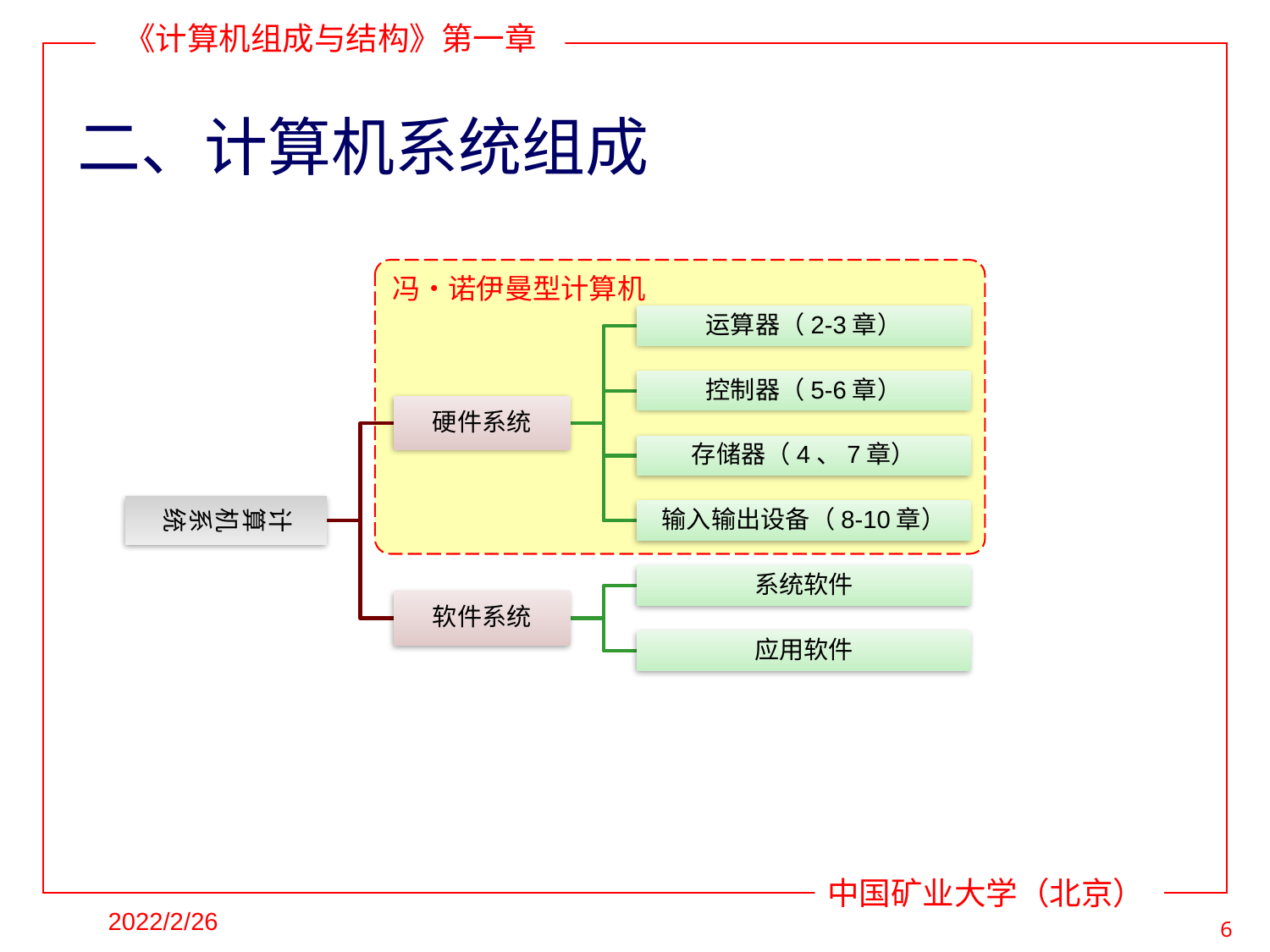

# 二、计算机系统组成

计算机系统
硬件系统
运算器（2-3章）
控制器（5-6章）
存储器（4、7章）
输入输出设备（8-10章）
软件系统
系统软件
应用软件
冯•诺伊曼型计算机
2022/2/26